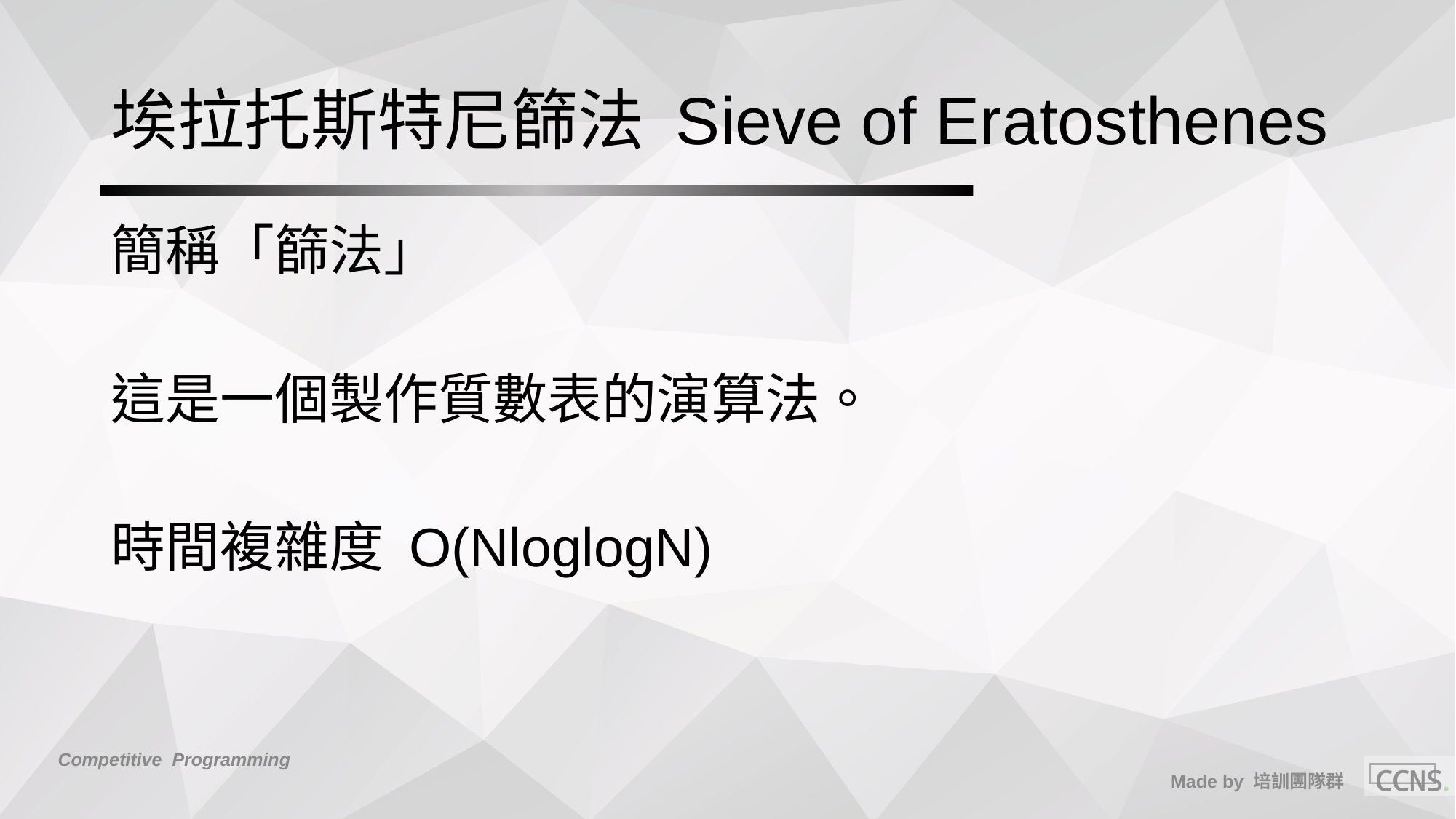

# 埃拉托斯特尼篩法 Sieve of Eratosthenes
簡稱「篩法」

這是一個製作質數表的演算法。

時間複雜度 O(NloglogN)